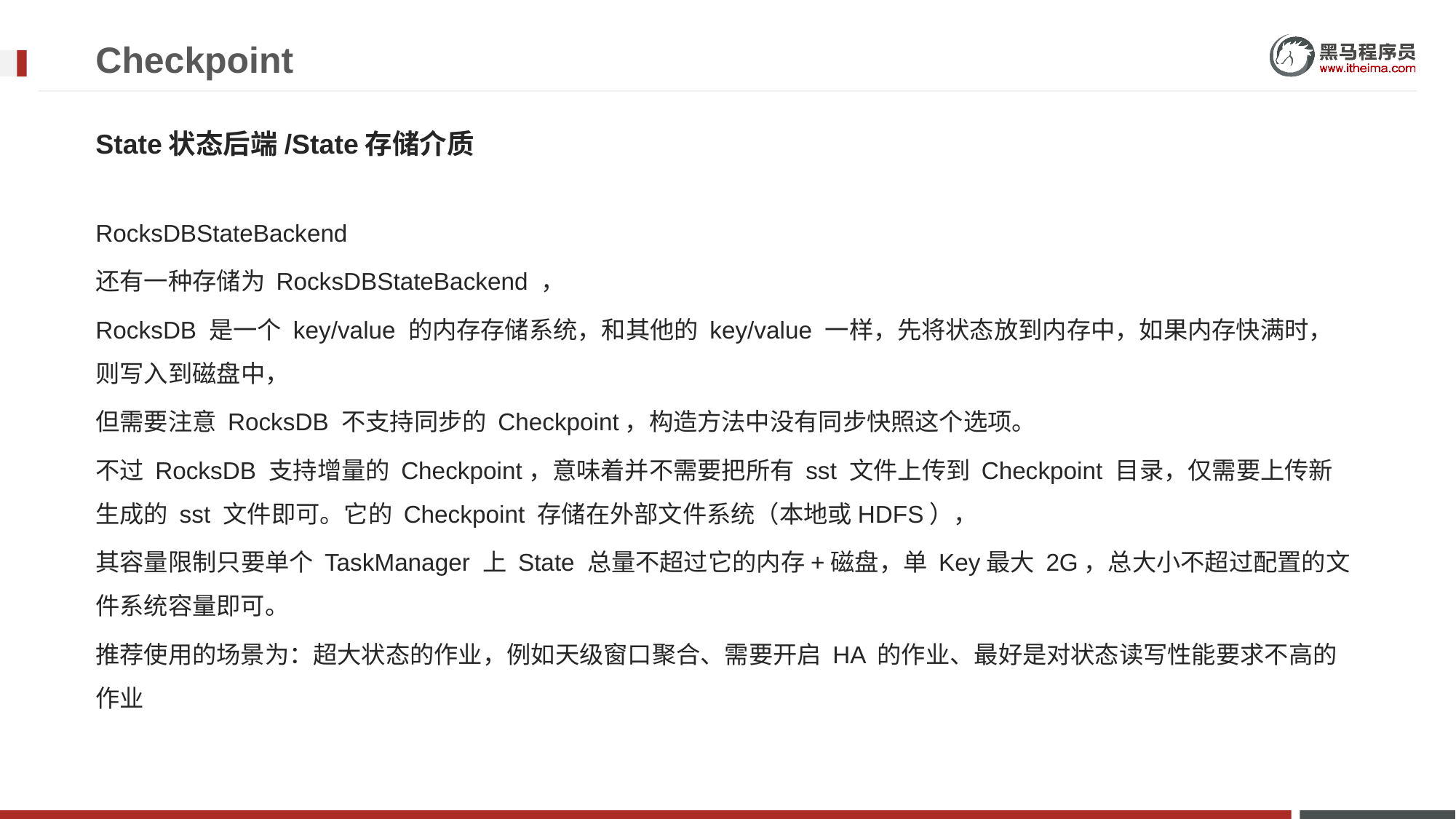

# Checkpoint
State状态后端/State存储介质
RocksDBStateBackend
还有一种存储为 RocksDBStateBackend ，
RocksDB 是一个 key/value 的内存存储系统，和其他的 key/value 一样，先将状态放到内存中，如果内存快满时，则写入到磁盘中，
但需要注意 RocksDB 不支持同步的 Checkpoint，构造方法中没有同步快照这个选项。
不过 RocksDB 支持增量的 Checkpoint，意味着并不需要把所有 sst 文件上传到 Checkpoint 目录，仅需要上传新生成的 sst 文件即可。它的 Checkpoint 存储在外部文件系统（本地或HDFS），
其容量限制只要单个 TaskManager 上 State 总量不超过它的内存+磁盘，单 Key最大 2G，总大小不超过配置的文件系统容量即可。
推荐使用的场景为：超大状态的作业，例如天级窗口聚合、需要开启 HA 的作业、最好是对状态读写性能要求不高的作业